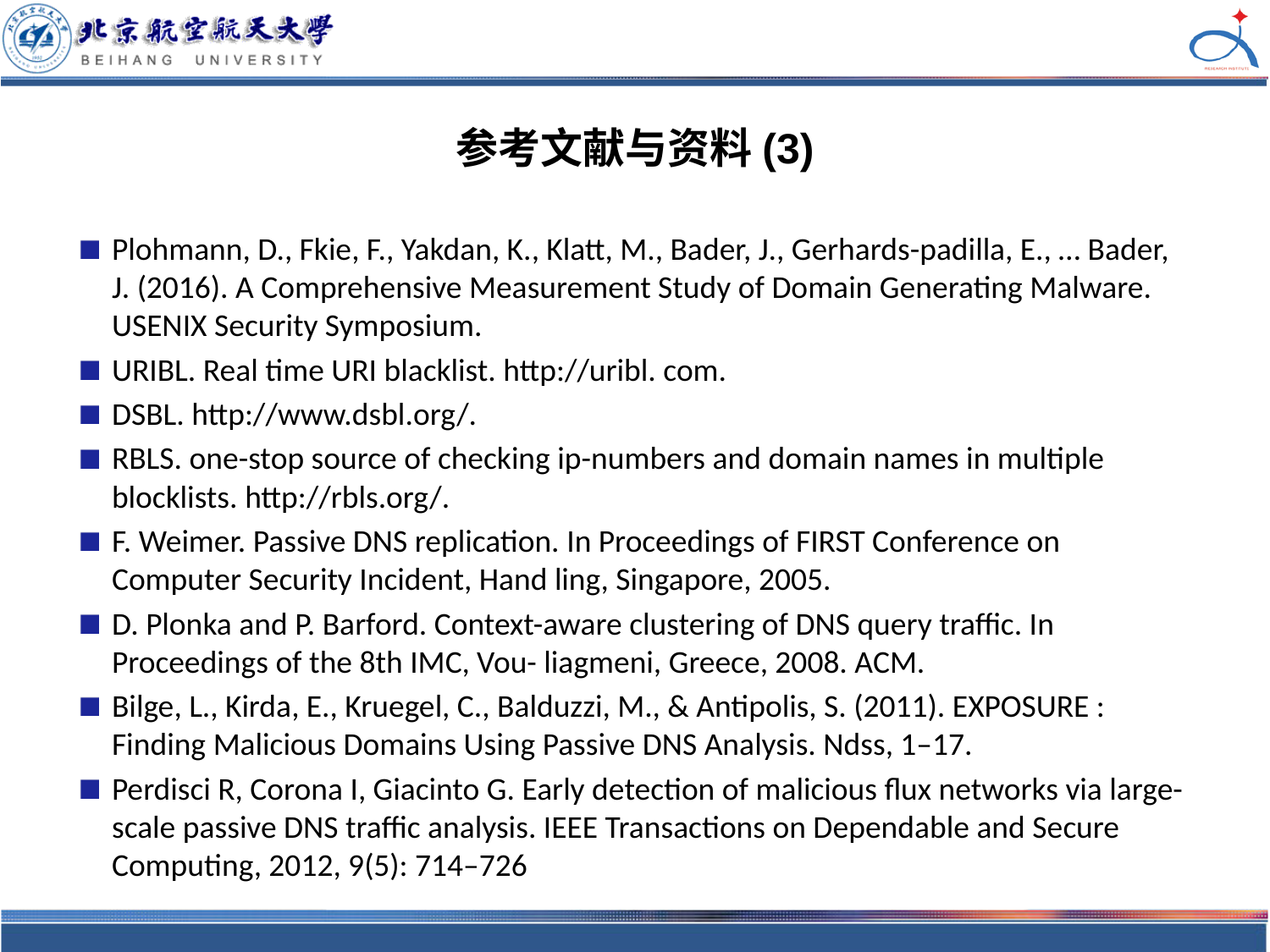

# 参考文献与资料(3)
Plohmann, D., Fkie, F., Yakdan, K., Klatt, M., Bader, J., Gerhards-padilla, E., … Bader, J. (2016). A Comprehensive Measurement Study of Domain Generating Malware. USENIX Security Symposium.
URIBL. Real time URI blacklist. http://uribl. com.
DSBL. http://www.dsbl.org/.
RBLS. one-stop source of checking ip-numbers and domain names in multiple blocklists. http://rbls.org/.
F. Weimer. Passive DNS replication. In Proceedings of FIRST Conference on Computer Security Incident, Hand ling, Singapore, 2005.
D. Plonka and P. Barford. Context-aware clustering of DNS query traffic. In Proceedings of the 8th IMC, Vou- liagmeni, Greece, 2008. ACM.
Bilge, L., Kirda, E., Kruegel, C., Balduzzi, M., & Antipolis, S. (2011). EXPOSURE : Finding Malicious Domains Using Passive DNS Analysis. Ndss, 1–17.
Perdisci R, Corona I, Giacinto G. Early detection of malicious flux networks via large-scale passive DNS traffic analysis. IEEE Transactions on Dependable and Secure Computing, 2012, 9(5): 714–726